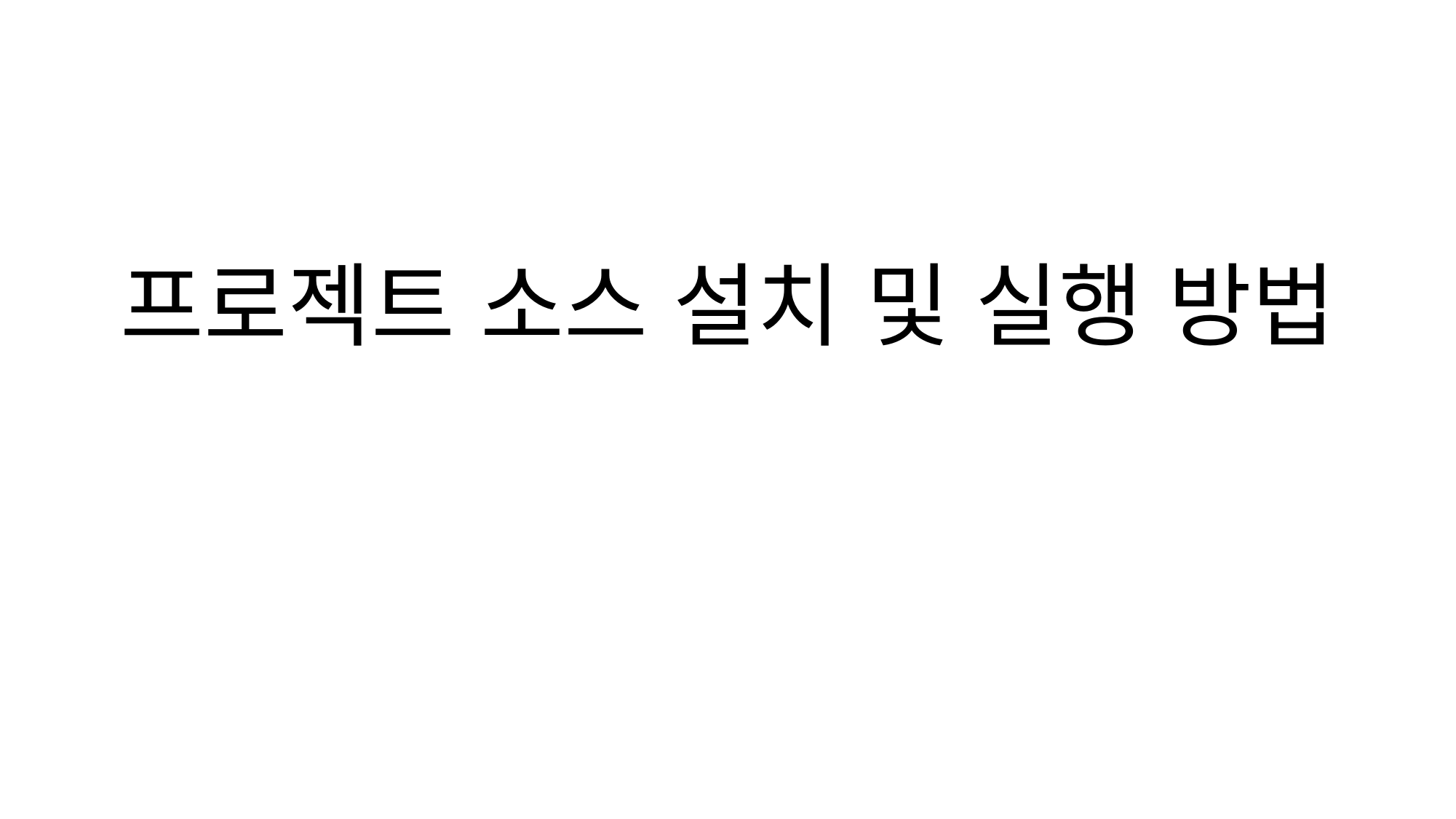

# 프로젝트 소스 설치 및 실행 방법